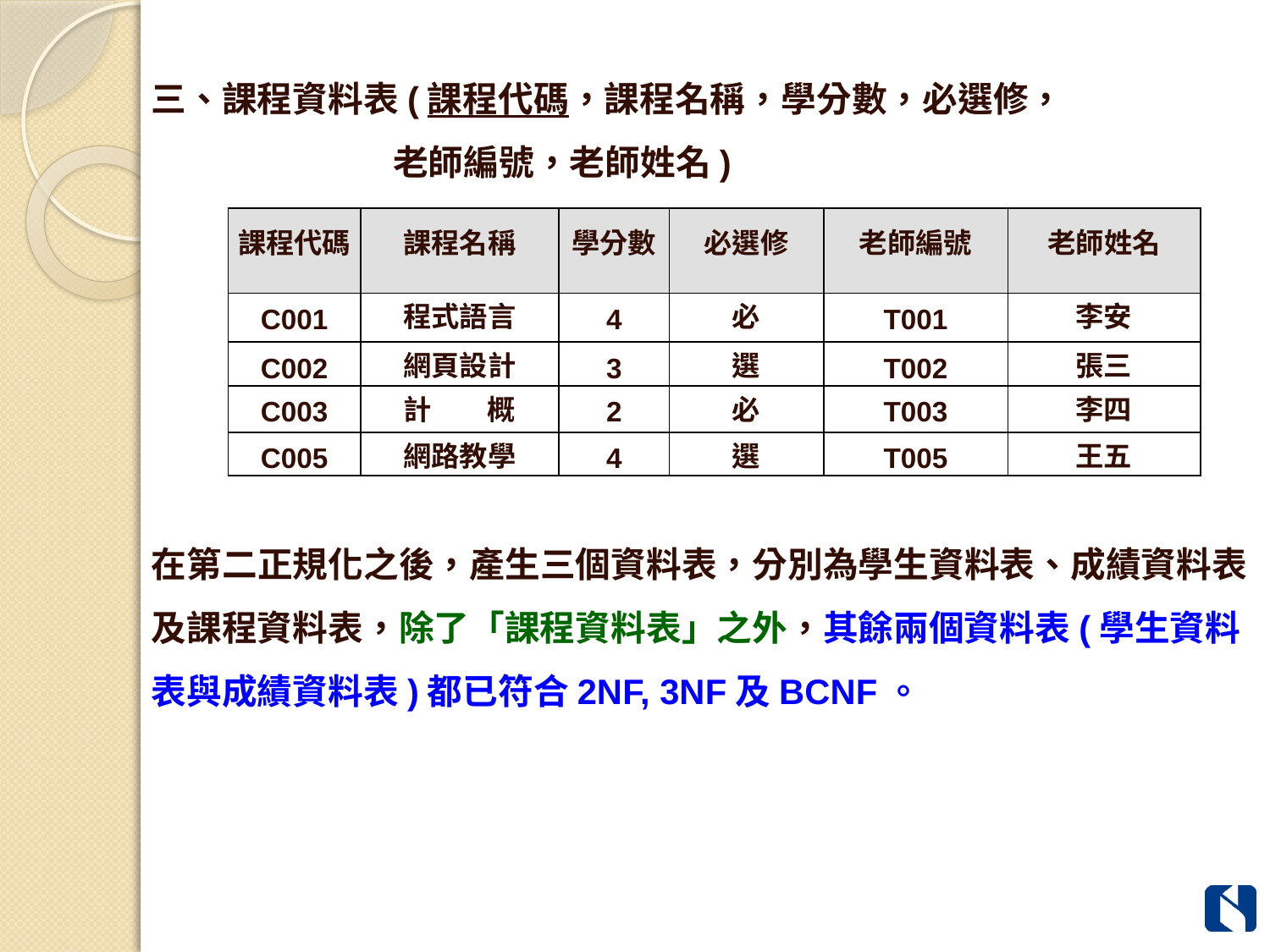

三、課程資料表(課程代碼，課程名稱，學分數，必選修，
                             老師編號，老師姓名)

在第二正規化之後，產生三個資料表，分別為學生資料表、成績資料表及課程資料表，除了「課程資料表」之外，其餘兩個資料表(學生資料表與成績資料表)都已符合2NF, 3NF及BCNF。

| 課程代碼 | 課程名稱 | 學分數 | 必選修 | 老師編號 | 老師姓名 |
| --- | --- | --- | --- | --- | --- |
| C001 | 程式語言 | 4 | 必 | T001 | 李安 |
| C002 | 網頁設計 | 3 | 選 | T002 | 張三 |
| C003 | 計　　概 | 2 | 必 | T003 | 李四 |
| C005 | 網路教學 | 4 | 選 | T005 | 王五 |